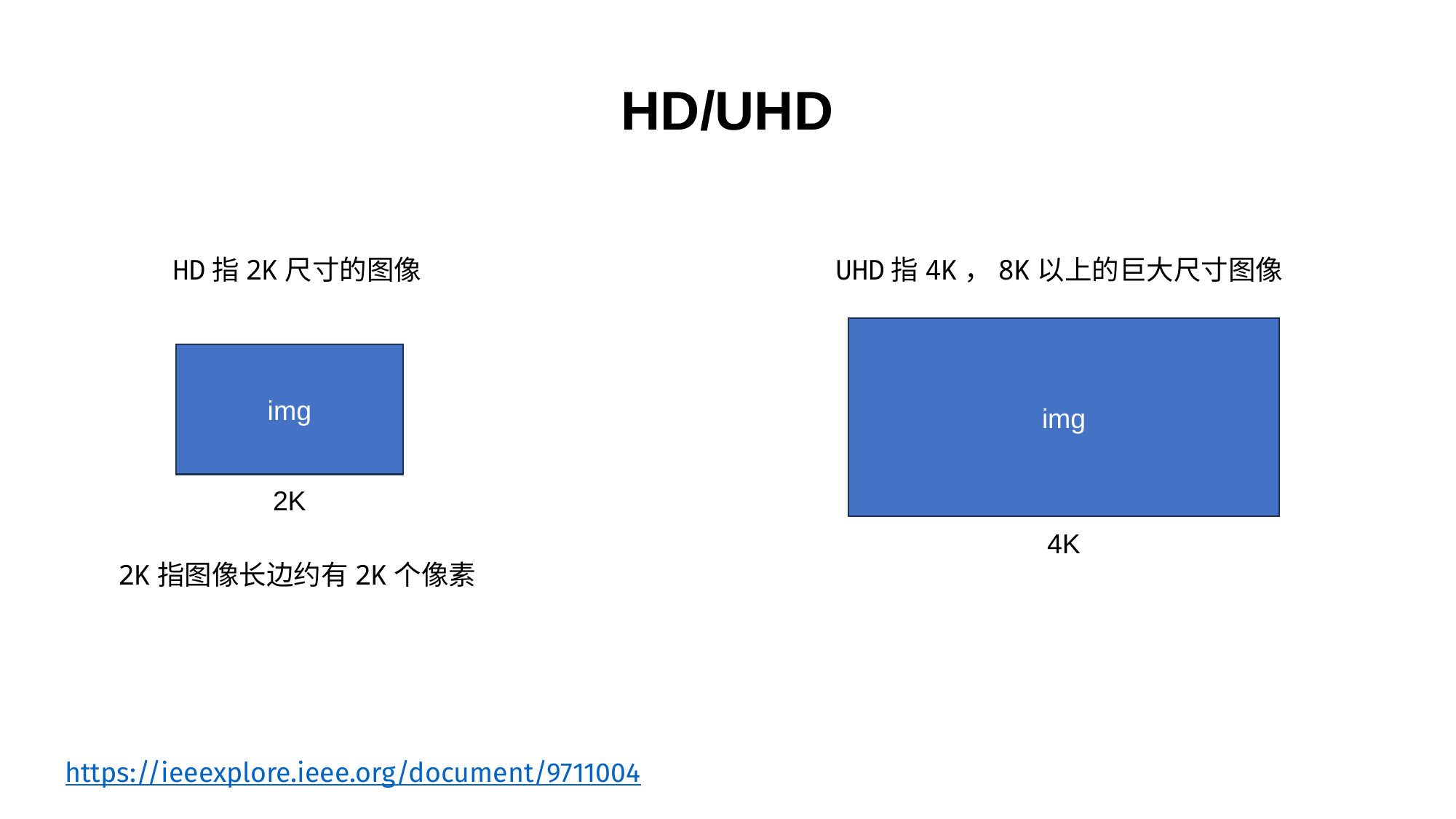

HD/UHD
HD指2K尺寸的图像
UHD指4K，8K以上的巨大尺寸图像
img
img
2K
4K
2K指图像长边约有2K个像素
https://ieeexplore.ieee.org/document/9711004